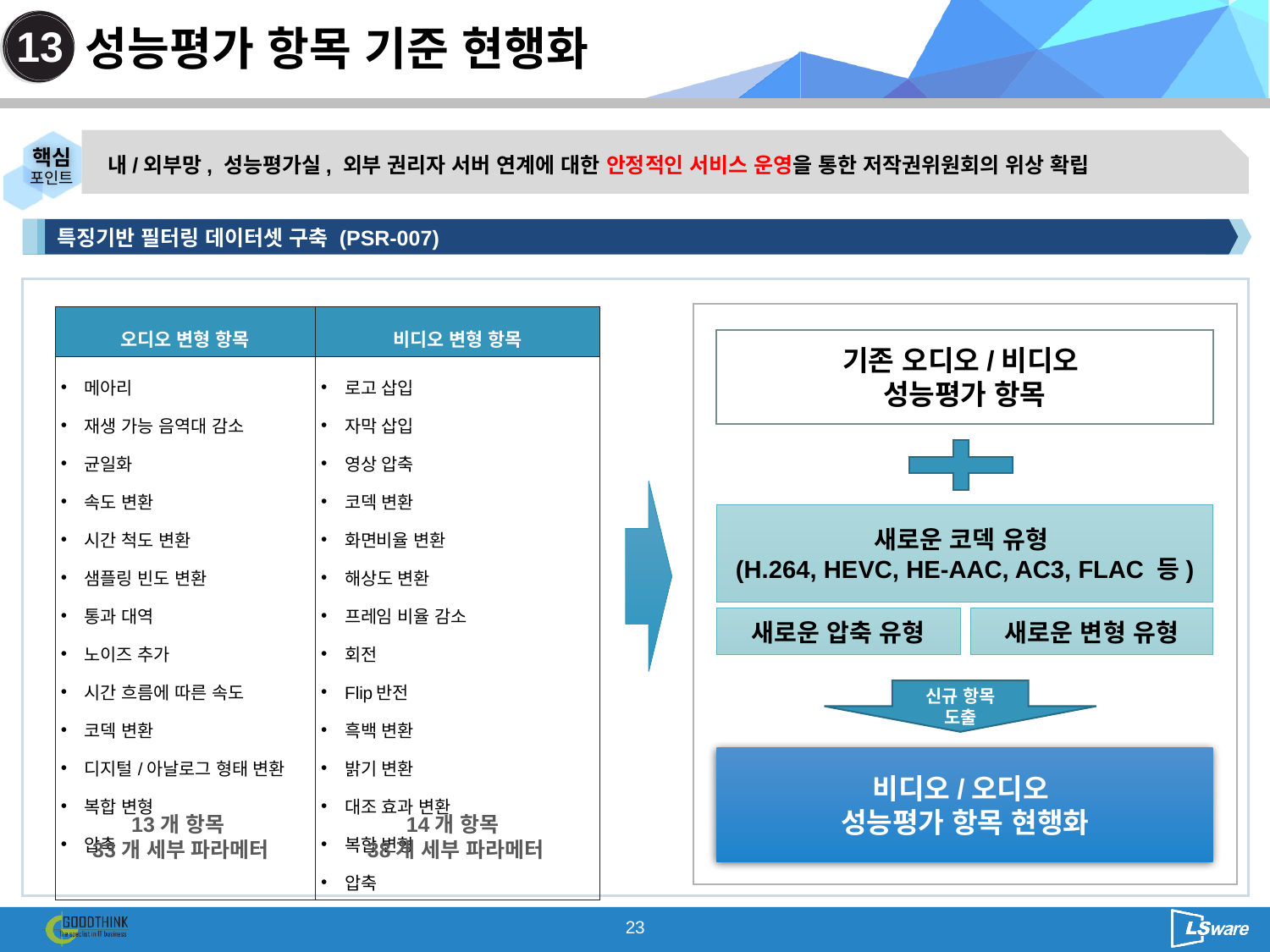

# 성능평가 항목 기준 현행화
13
내/외부망, 성능평가실, 외부 권리자 서버 연계에 대한 안정적인 서비스 운영을 통한 저작권위원회의 위상 확립
특징기반 필터링 데이터셋 구축 (PSR-007)

| 오디오 변형 항목 | 비디오 변형 항목 |
| --- | --- |
| 메아리 재생 가능 음역대 감소 균일화 속도 변환 시간 척도 변환 샘플링 빈도 변환 통과 대역 노이즈 추가 시간 흐름에 따른 속도 코덱 변환 디지털/아날로그 형태 변환 복합 변형 압축 | 로고 삽입 자막 삽입 영상 압축 코덱 변환 화면비율 변환 해상도 변환 프레임 비율 감소 회전 Flip반전 흑백 변환 밝기 변환 대조 효과 변환 복합 변형 압축 |
기존 오디오/비디오
성능평가 항목

새로운 코덱 유형
(H.264, HEVC, HE-AAC, AC3, FLAC 등)
새로운 압축 유형
새로운 변형 유형
신규 항목 도출

비디오/오디오
성능평가 항목 현행화
13개 항목
33개 세부 파라메터
14개 항목
38개 세부 파라메터